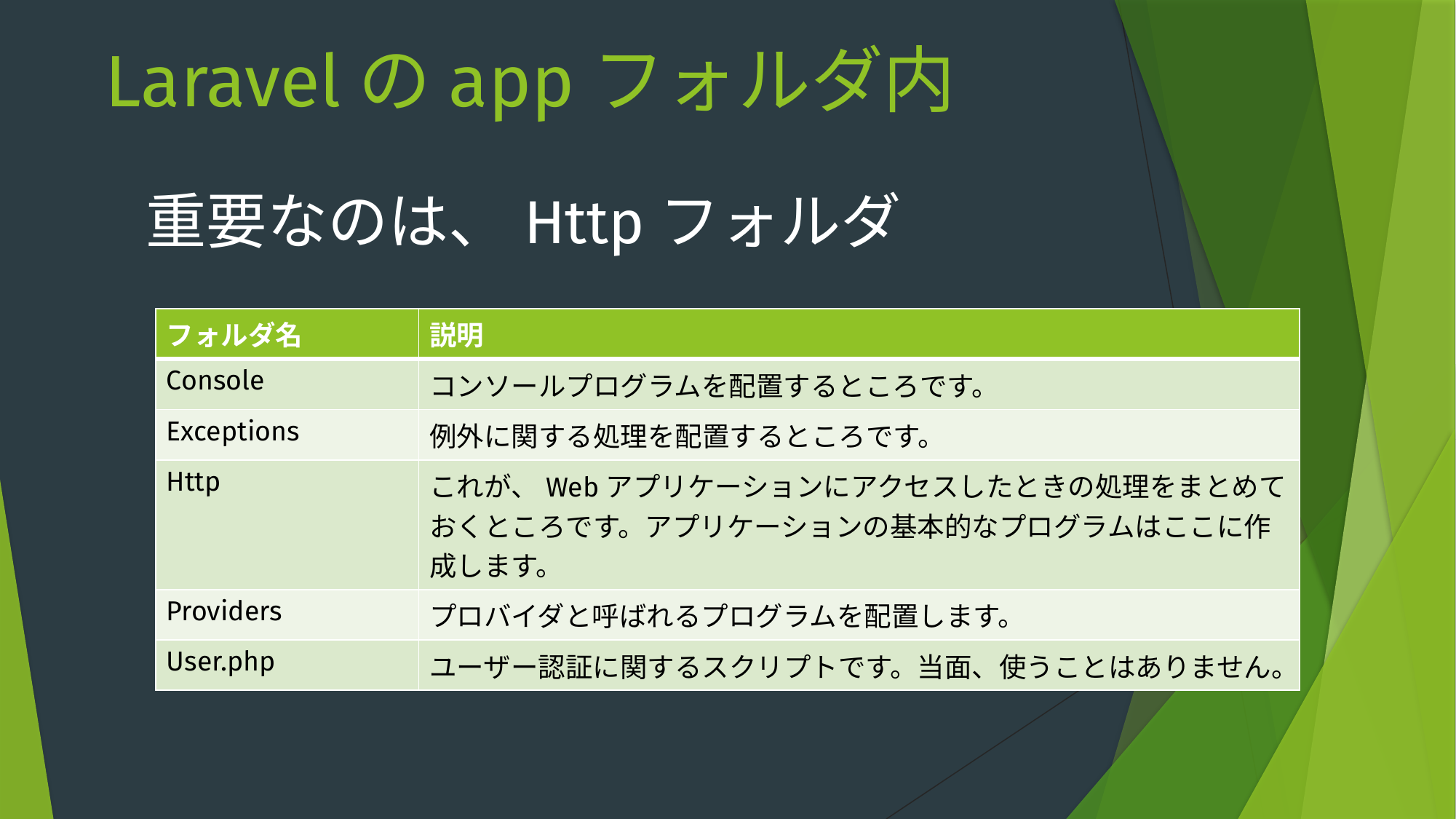

# Laravelのappフォルダ内
重要なのは、Httpフォルダ
| フォルダ名 | 説明 |
| --- | --- |
| Console | コンソールプログラムを配置するところです。 |
| Exceptions | 例外に関する処理を配置するところです。 |
| Http | これが、Webアプリケーションにアクセスしたときの処理をまとめておくところです。アプリケーションの基本的なプログラムはここに作成します。 |
| Providers | プロバイダと呼ばれるプログラムを配置します。 |
| User.php | ユーザー認証に関するスクリプトです。当面、使うことはありません。 |